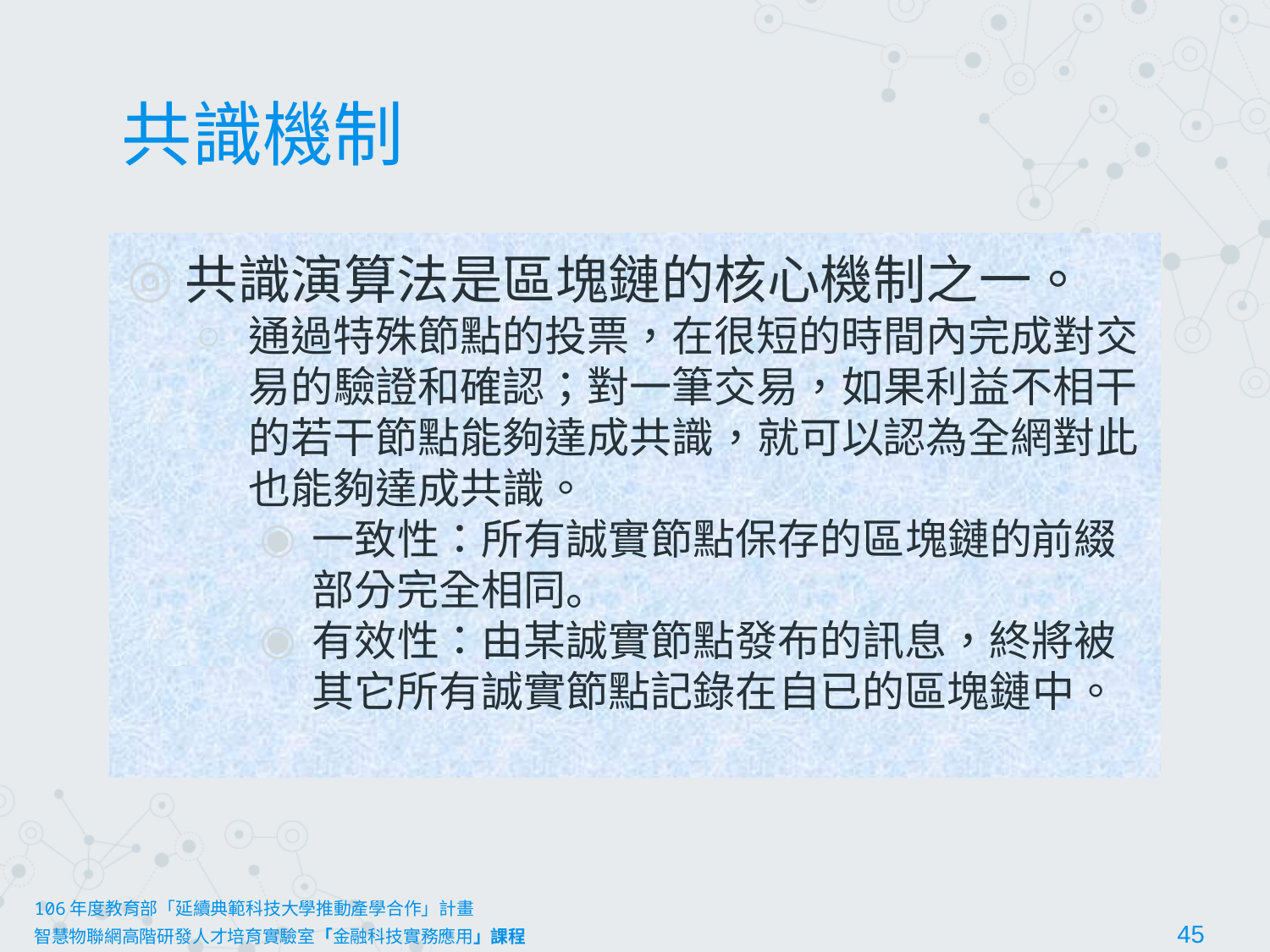

# 共識機制
共識演算法是區塊鏈的核心機制之一。
通過特殊節點的投票，在很短的時間內完成對交易的驗證和確認；對一筆交易，如果利益不相干的若干節點能夠達成共識，就可以認為全網對此也能夠達成共識。
一致性：所有誠實節點保存的區塊鏈的前綴部分完全相同。
有效性：由某誠實節點發布的訊息，終將被其它所有誠實節點記錄在自已的區塊鏈中。
106年度教育部「延續典範科技大學推動產學合作」計畫
智慧物聯網高階研發人才培育實驗室「金融科技實務應用」課程						45